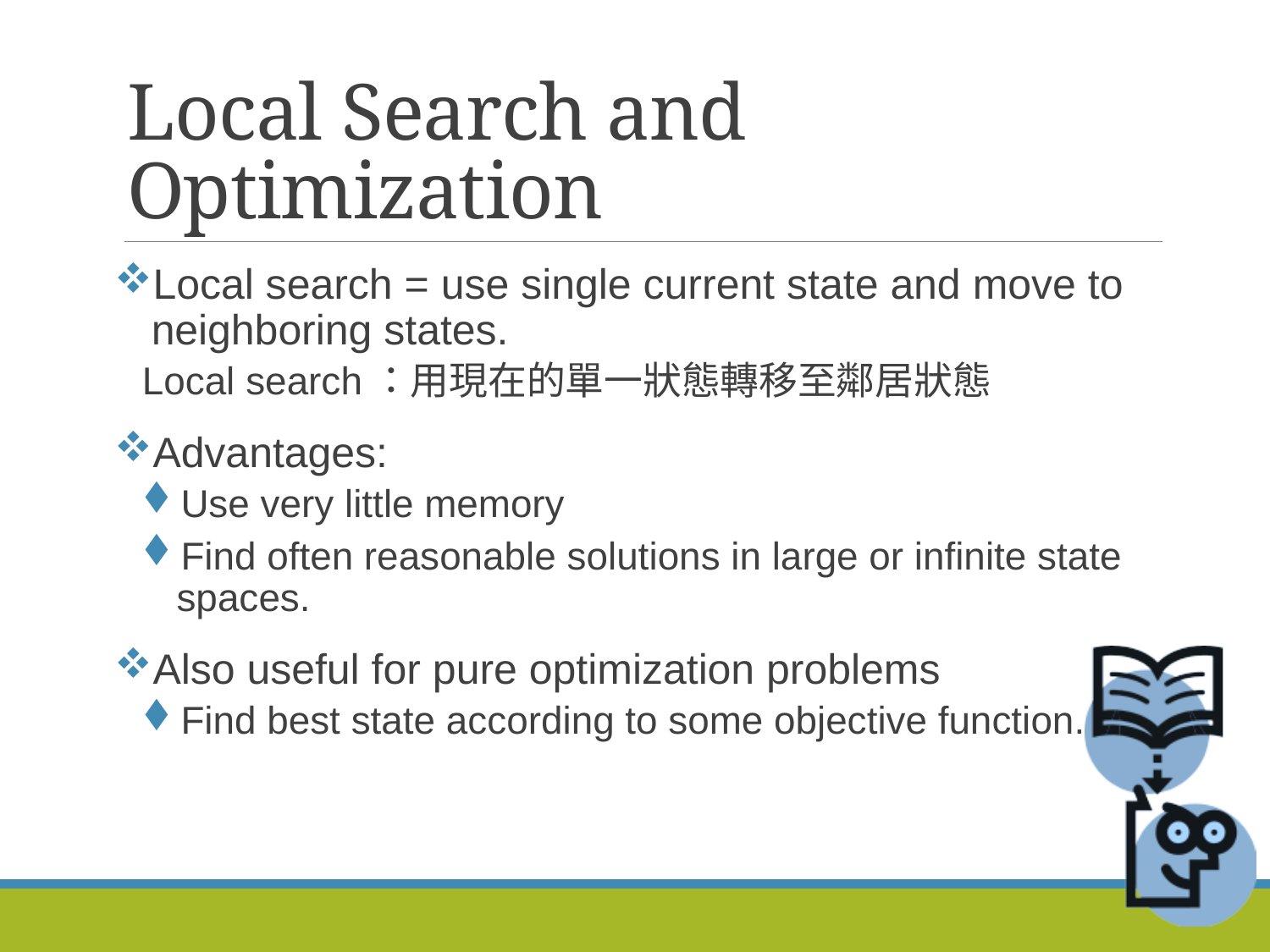

# Local Search and Optimization
Local search = use single current state and move to neighboring states.
Local search：用現在的單一狀態轉移至鄰居狀態
Advantages:
Use very little memory
Find often reasonable solutions in large or infinite state spaces.
Also useful for pure optimization problems
Find best state according to some objective function.